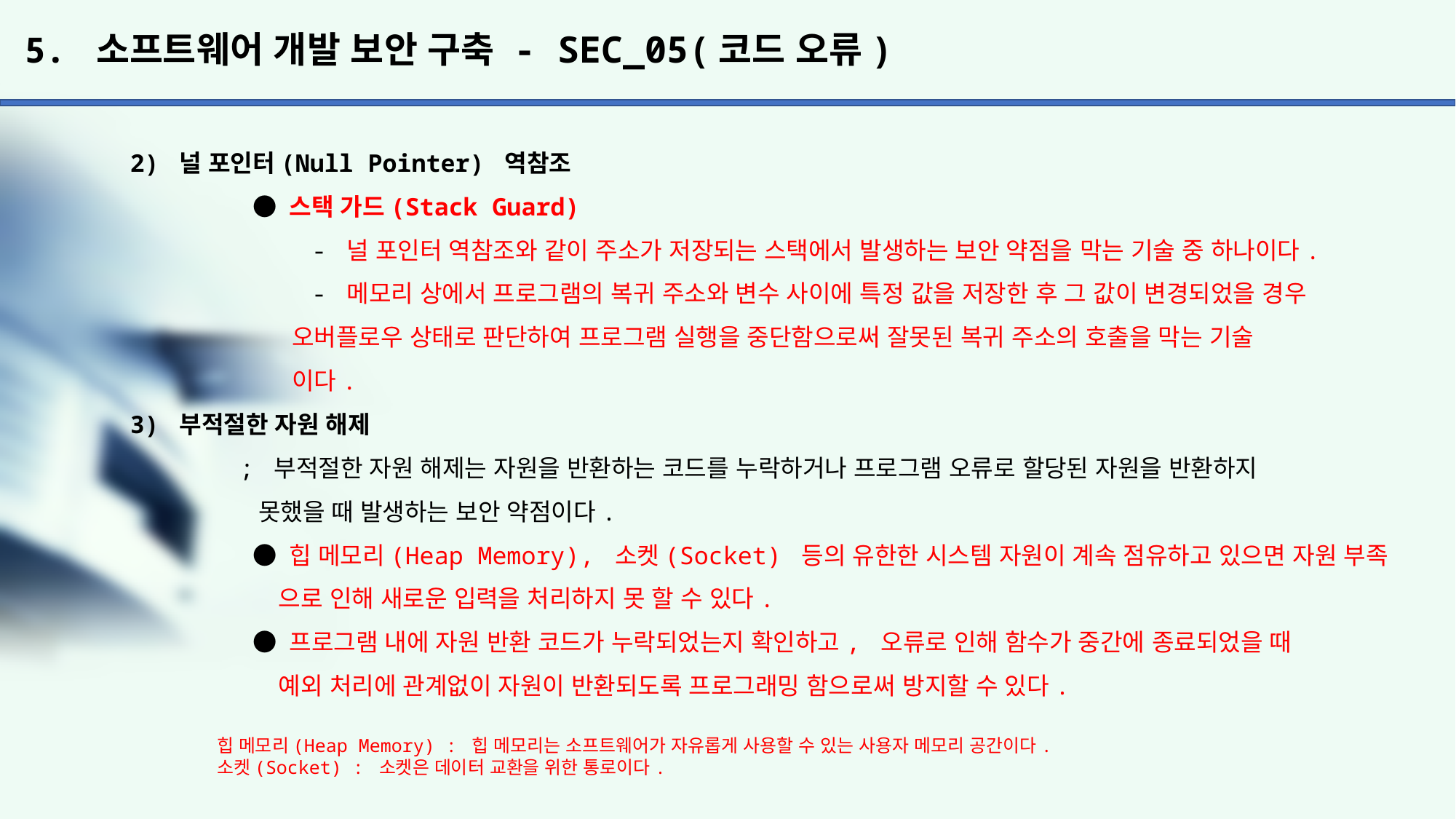

# 5. 소프트웨어 개발 보안 구축 - SEC_05(코드 오류)
2) 널 포인터(Null Pointer) 역참조
	  ● 스택 가드(Stack Guard)
	     - 널 포인터 역참조와 같이 주소가 저장되는 스택에서 발생하는 보안 약점을 막는 기술 중 하나이다.
	     - 메모리 상에서 프로그램의 복귀 주소와 변수 사이에 특정 값을 저장한 후 그 값이 변경되었을 경우
	       오버플로우 상태로 판단하여 프로그램 실행을 중단함으로써 잘못된 복귀 주소의 호출을 막는 기술
	       이다.
3) 부적절한 자원 해제
	; 부적절한 자원 해제는 자원을 반환하는 코드를 누락하거나 프로그램 오류로 할당된 자원을 반환하지
	  못했을 때 발생하는 보안 약점이다.
	  ● 힙 메모리(Heap Memory), 소켓(Socket) 등의 유한한 시스템 자원이 계속 점유하고 있으면 자원 부족
	     으로 인해 새로운 입력을 처리하지 못 할 수 있다.
	  ● 프로그램 내에 자원 반환 코드가 누락되었는지 확인하고, 오류로 인해 함수가 중간에 종료되었을 때
	     예외 처리에 관계없이 자원이 반환되도록 프로그래밍 함으로써 방지할 수 있다.

힙 메모리(Heap Memory) : 힙 메모리는 소프트웨어가 자유롭게 사용할 수 있는 사용자 메모리 공간이다.
소켓(Socket) : 소켓은 데이터 교환을 위한 통로이다.